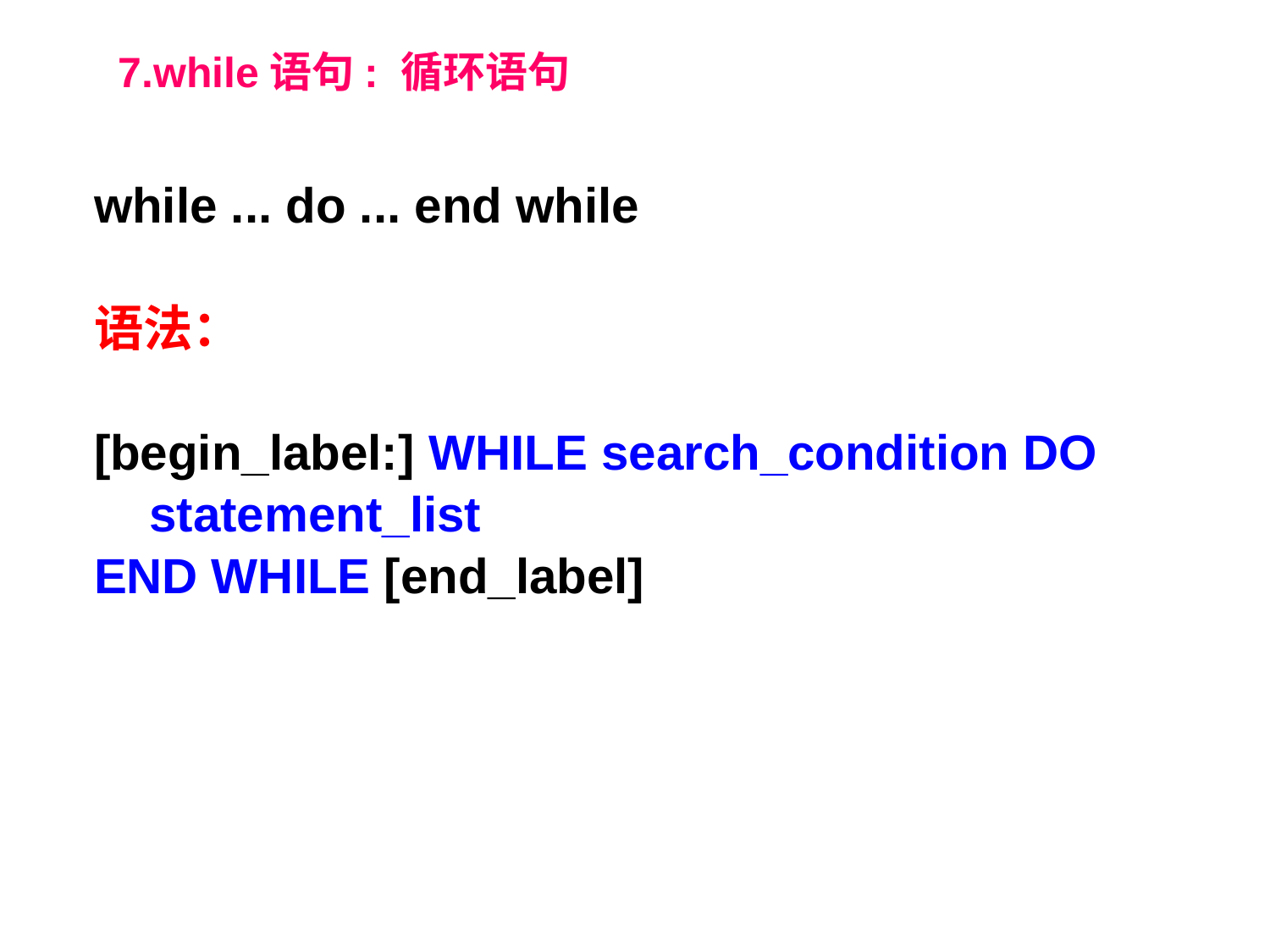

7.while语句: 循环语句

while ... do ... end while

语法：

[begin_label:] WHILE search_condition DO
    statement_list
END WHILE [end_label]